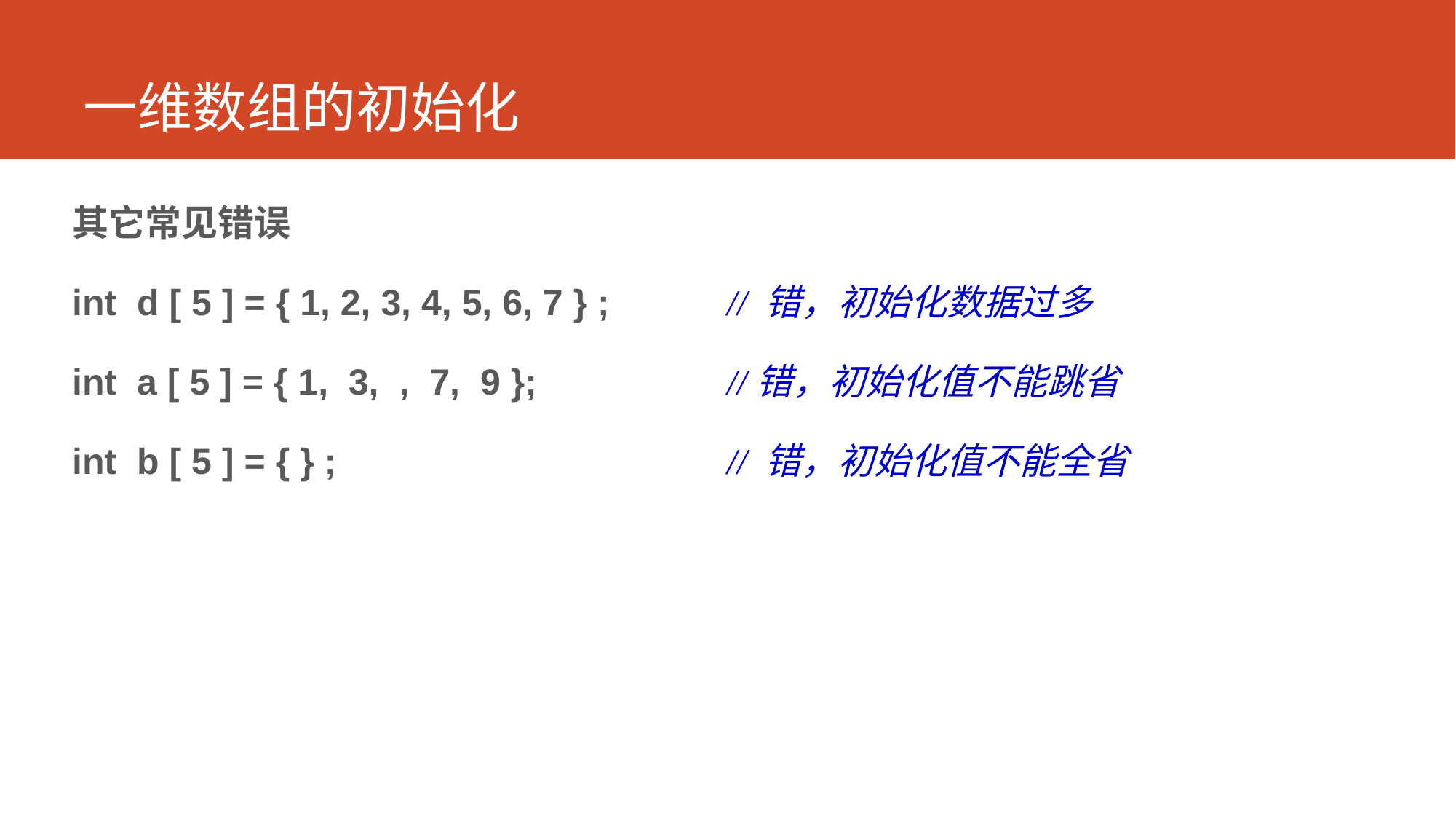

# 一维数组的初始化
其它常见错误
int  d [ 5 ] = { 1, 2, 3, 4, 5, 6, 7 } ; 	// 错，初始化数据过多
int  a [ 5 ] = { 1,  3,  ,  7,  9 };		//错，初始化值不能跳省
int  b [ 5 ] = { } ;				// 错，初始化值不能全省